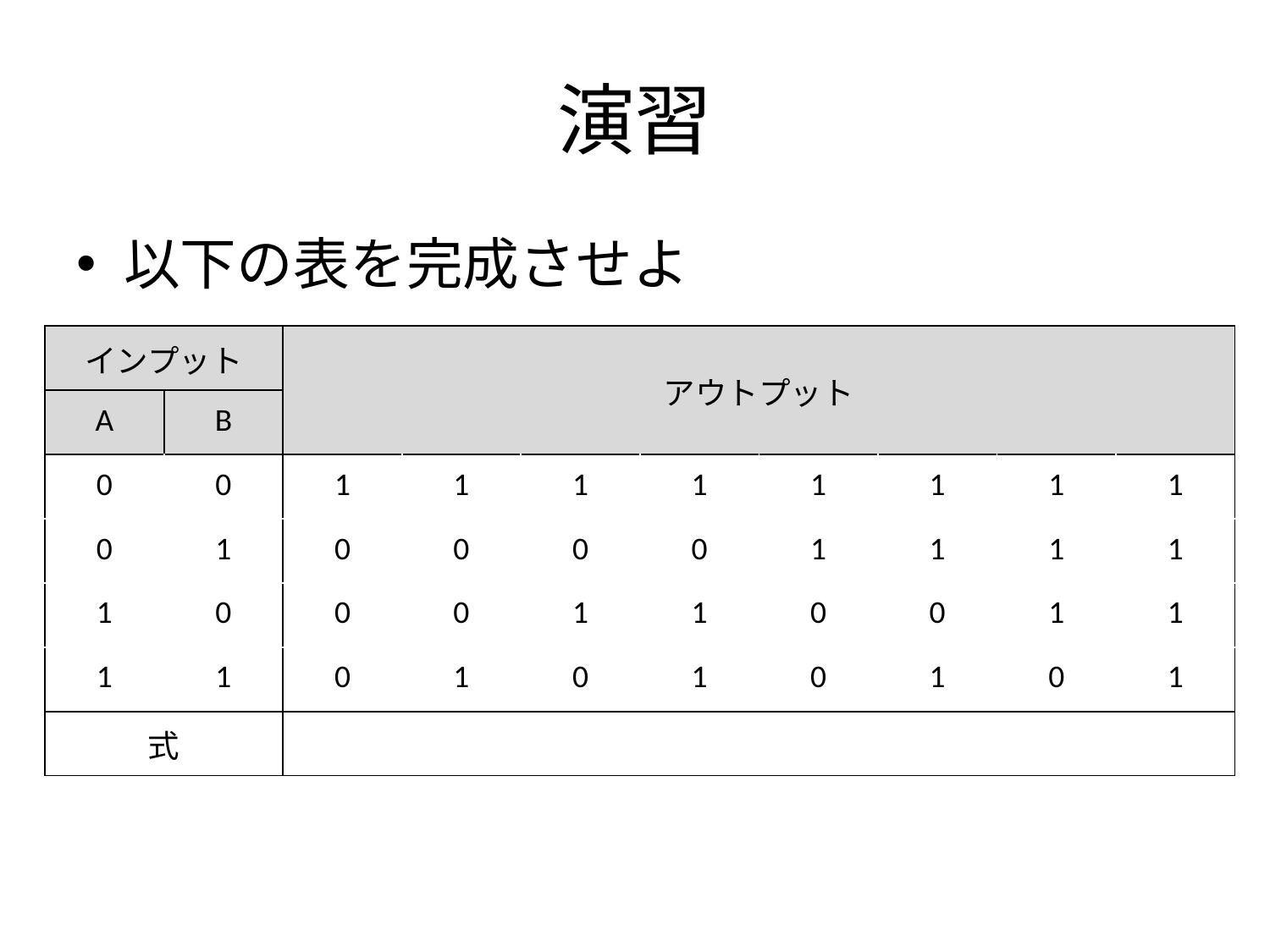

# 演習
以下の表を完成させよ
| インプット |  | アウトプット |  |  |  |  |  |  |  |
| --- | --- | --- | --- | --- | --- | --- | --- | --- | --- |
| A | B |  |  |  |  |  |  |  |  |
| 0 | 0 | 1 | 1 | 1 | 1 | 1 | 1 | 1 | 1 |
| 0 | 1 | 0 | 0 | 0 | 0 | 1 | 1 | 1 | 1 |
| 1 | 0 | 0 | 0 | 1 | 1 | 0 | 0 | 1 | 1 |
| 1 | 1 | 0 | 1 | 0 | 1 | 0 | 1 | 0 | 1 |
| 式 |  |  |  |  |  |  |  |  |  |